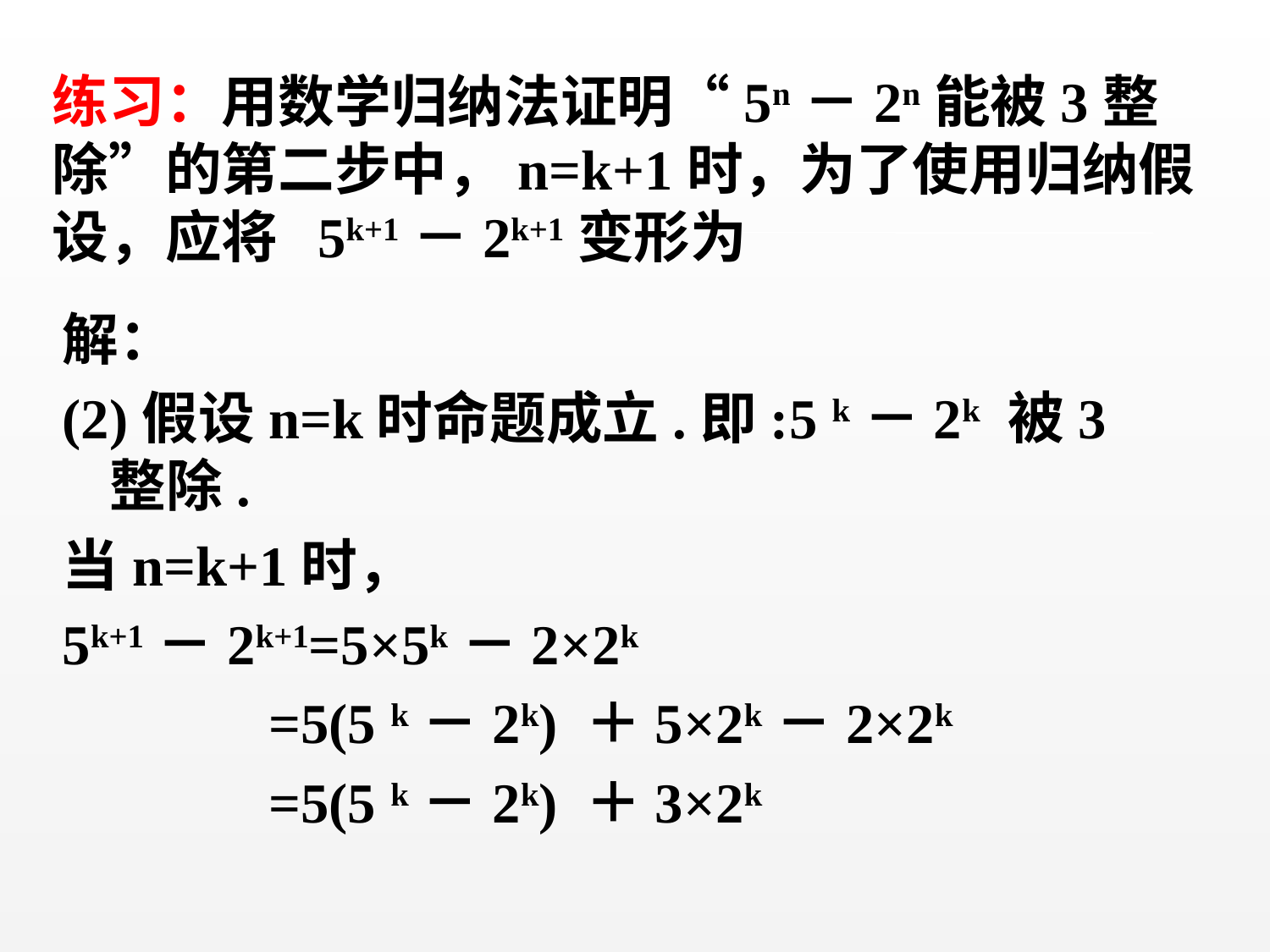

练习：用数学归纳法证明“5n－2n能被3整除”的第二步中，n=k+1时，为了使用归纳假设，应将  5k+1－2k+1变形为

解：
(2)假设n=k时命题成立.即:5 k－2k 被3整除.
当n=k+1时，
5k+1－2k+1=5×5k－2×2k
                         =5(5 k－2k) ＋5×2k－2×2k
                         =5(5 k－2k) ＋3×2k